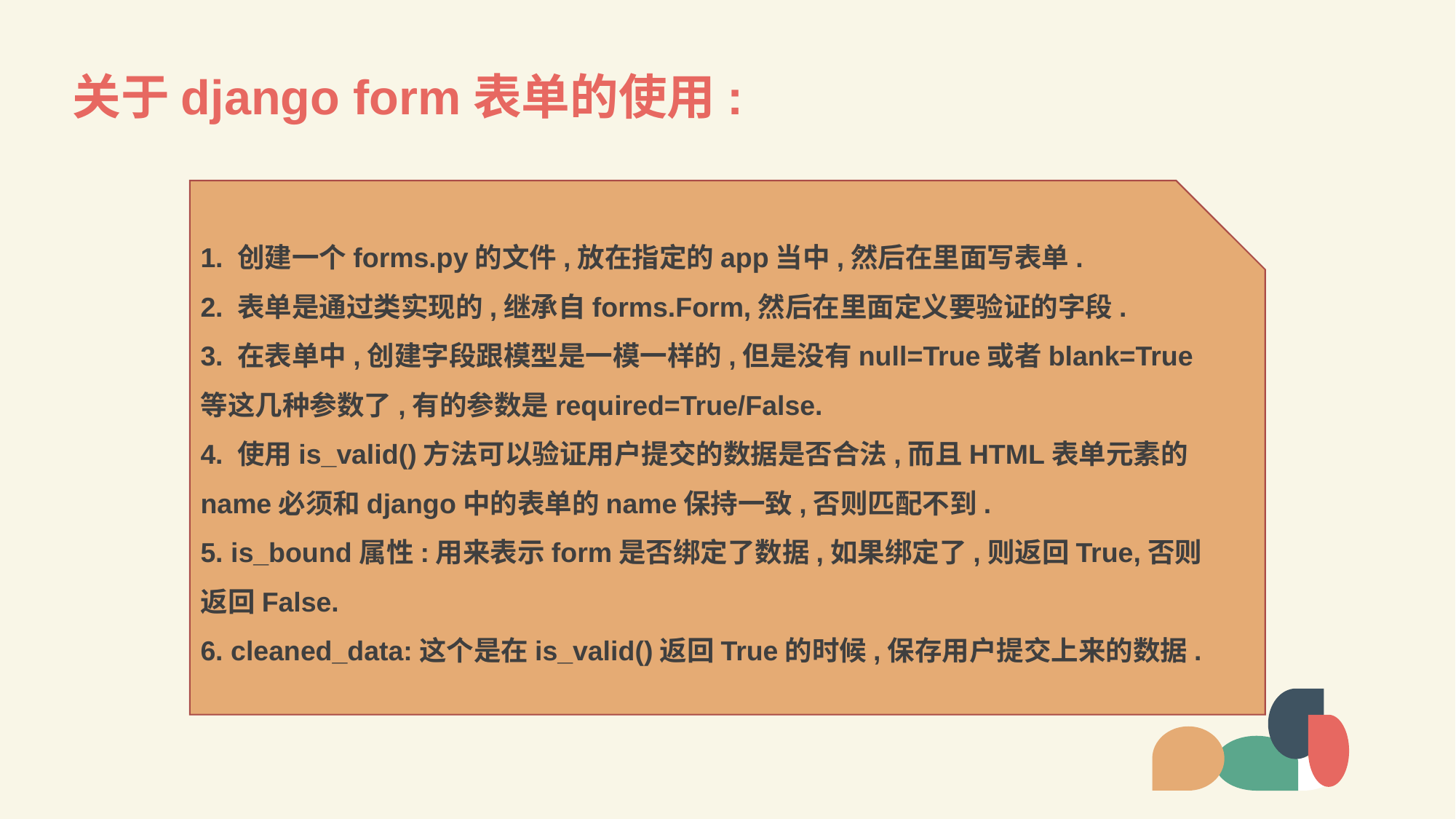

# 关于django form表单的使用:
1. 创建一个forms.py的文件,放在指定的app当中,然后在里面写表单.
2. 表单是通过类实现的,继承自forms.Form,然后在里面定义要验证的字段.
3. 在表单中,创建字段跟模型是一模一样的,但是没有null=True或者blank=True等这几种参数了,有的参数是required=True/False.
4. 使用is_valid()方法可以验证用户提交的数据是否合法,而且HTML表单元素的name必须和django中的表单的name保持一致,否则匹配不到.
5. is_bound属性:用来表示form是否绑定了数据,如果绑定了,则返回True,否则返回False.
6. cleaned_data:这个是在is_valid()返回True的时候,保存用户提交上来的数据.

LOREM